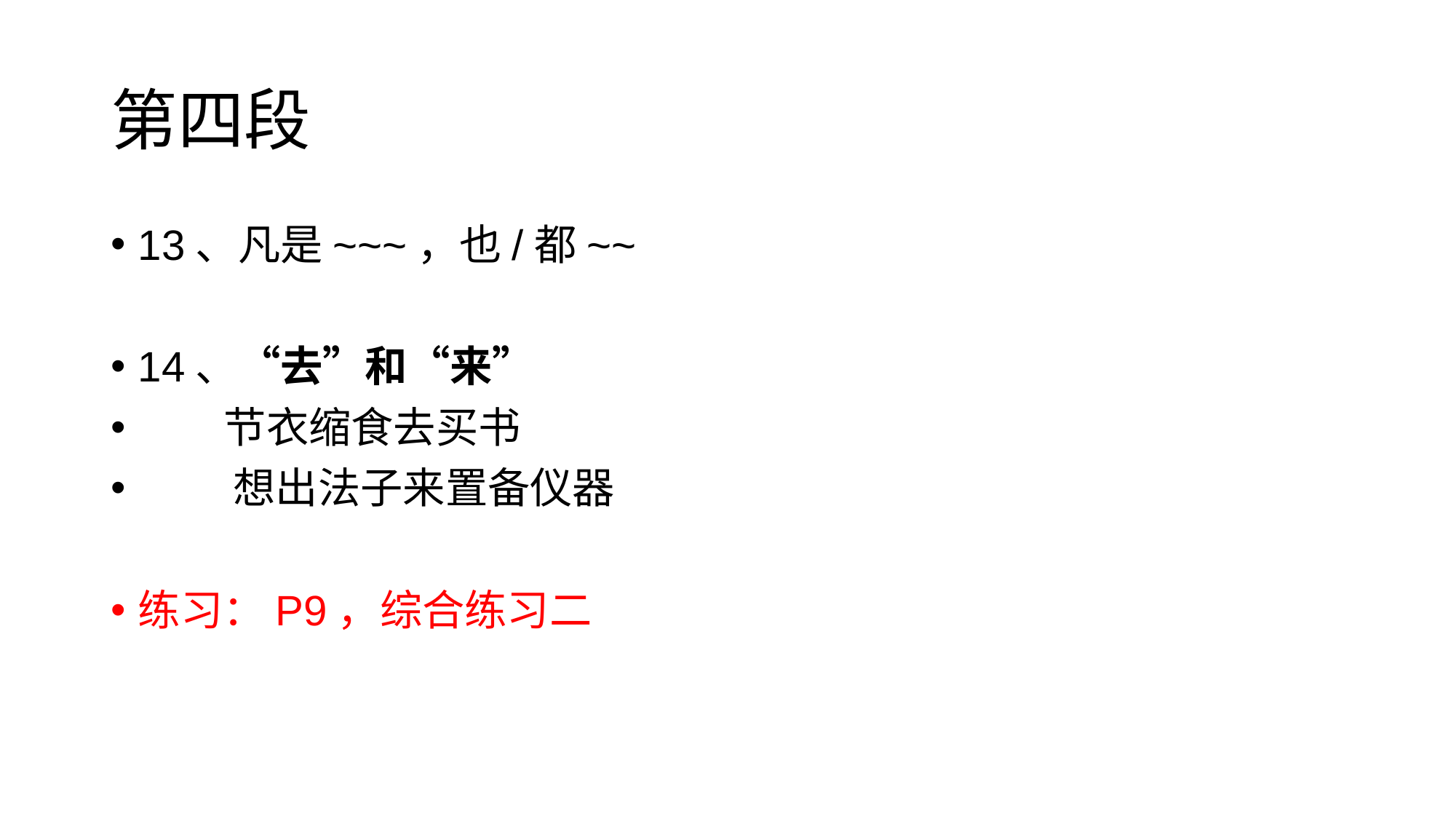

# 第四段
13、凡是~~~，也/都~~

14、“去”和“来”
        节衣缩食去买书
         想出法子来置备仪器

练习：P9，综合练习二